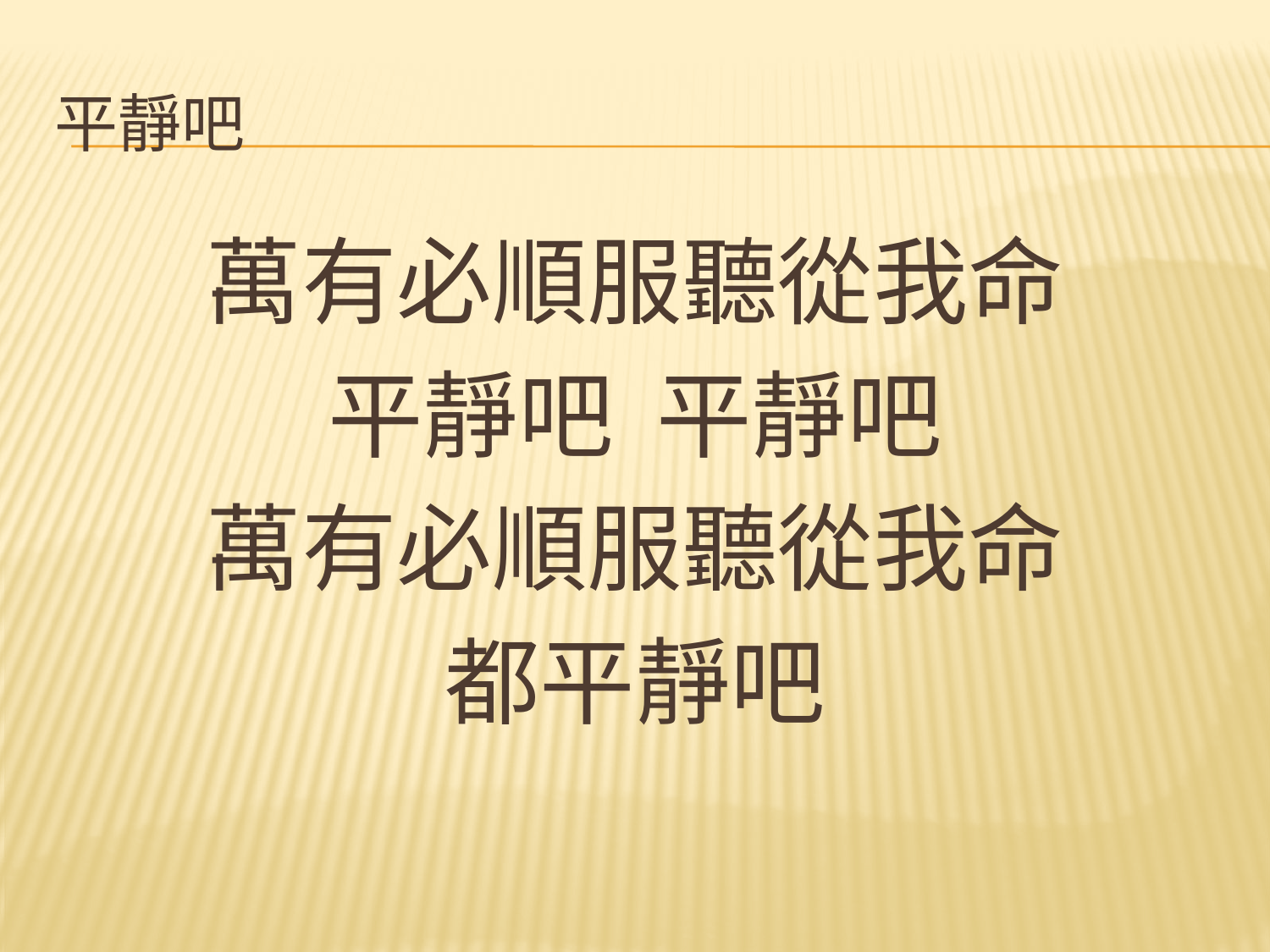

# 平靜吧
萬有必順服聽從我命
平靜吧  平靜吧
萬有必順服聽從我命
都平靜吧